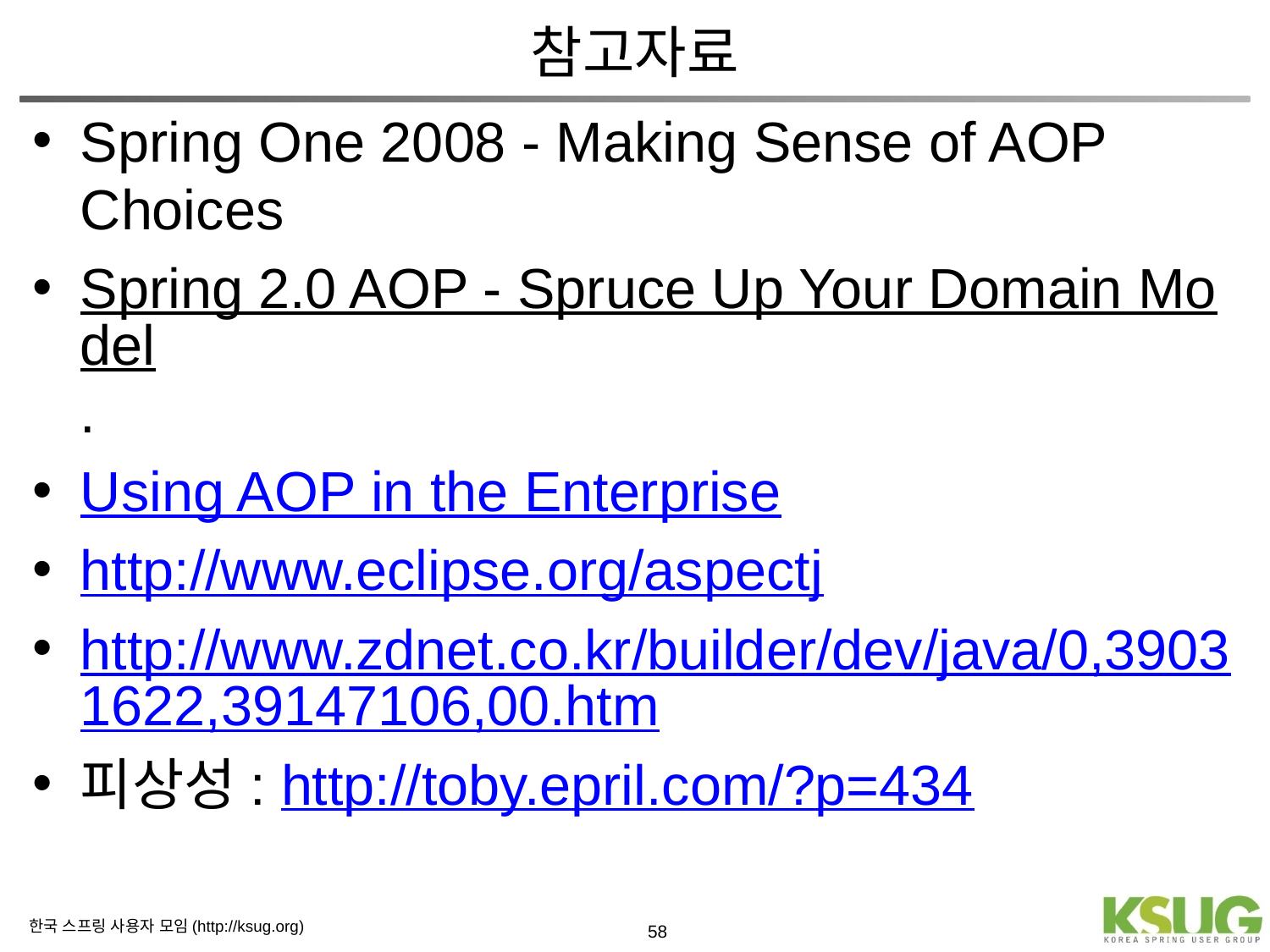

# 참고자료
Spring One 2008 - Making Sense of AOP Choices
Spring 2.0 AOP - Spruce Up Your Domain Model.
Using AOP in the Enterprise
http://www.eclipse.org/aspectj
http://www.zdnet.co.kr/builder/dev/java/0,39031622,39147106,00.htm
피상성: http://toby.epril.com/?p=434